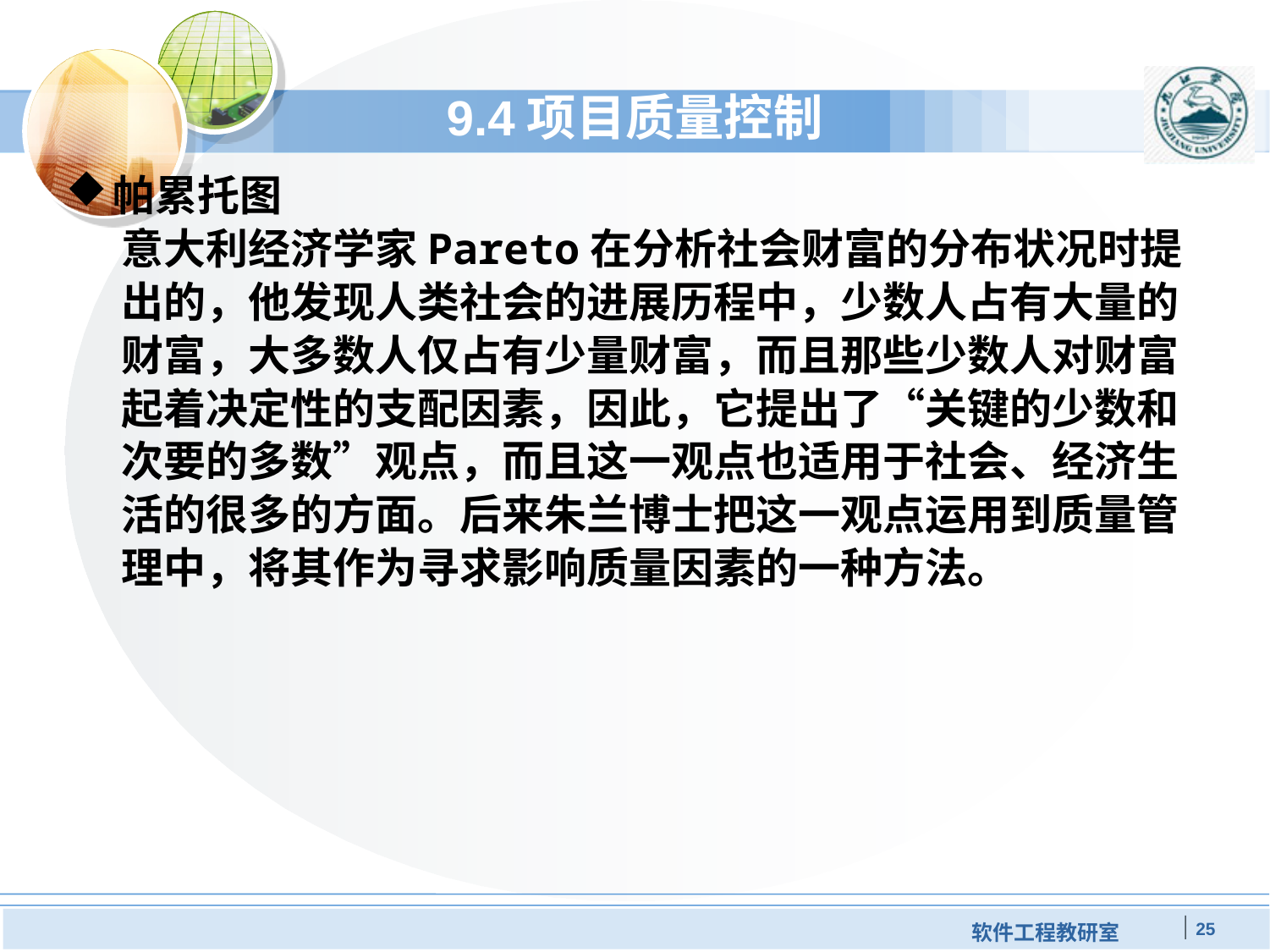

# 9.4项目质量控制
帕累托图
意大利经济学家Pareto在分析社会财富的分布状况时提出的，他发现人类社会的进展历程中，少数人占有大量的财富，大多数人仅占有少量财富，而且那些少数人对财富起着决定性的支配因素，因此，它提出了“关键的少数和次要的多数”观点，而且这一观点也适用于社会、经济生活的很多的方面。后来朱兰博士把这一观点运用到质量管理中，将其作为寻求影响质量因素的一种方法。